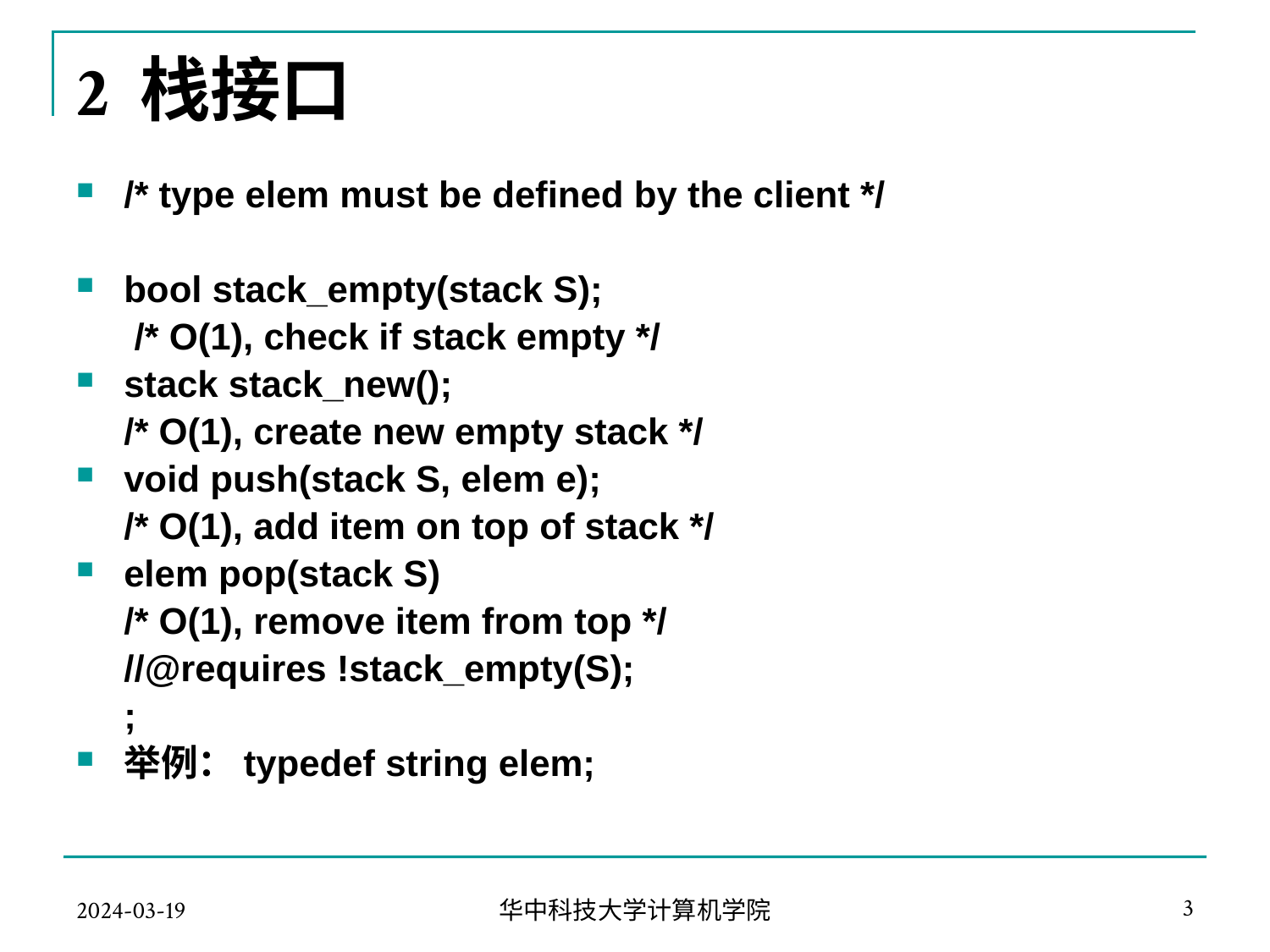

# 2 栈接口
/* type elem must be defined by the client */

bool stack_empty(stack S);
	 /* O(1), check if stack empty */
stack stack_new();
	/* O(1), create new empty stack */
void push(stack S, elem e);
	/* O(1), add item on top of stack */
elem pop(stack S)
	/* O(1), remove item from top */
	//@requires !stack_empty(S);
	;
举例：typedef string elem;
2024-03-19
3
华中科技大学计算机学院